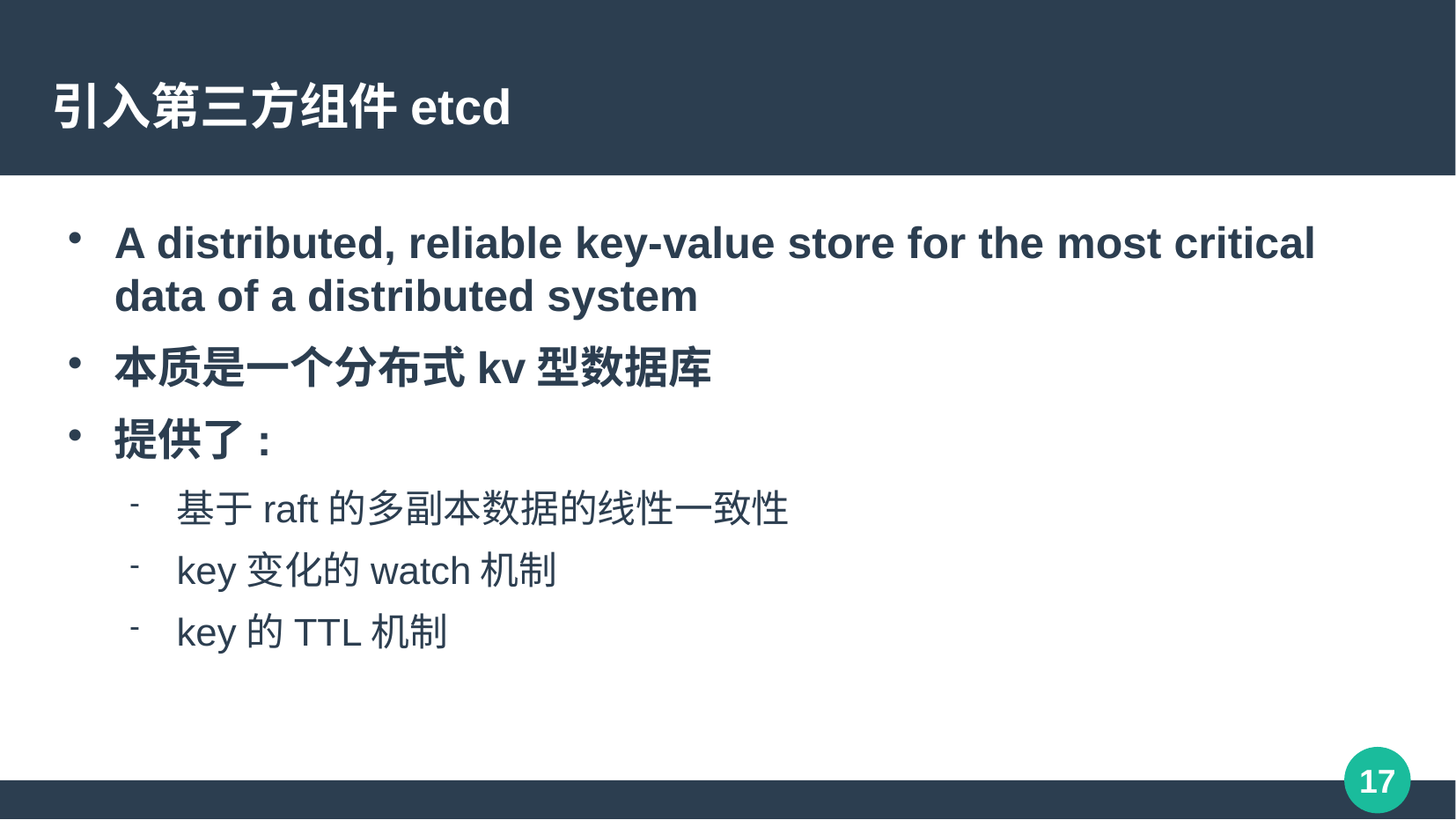

引入第三方组件etcd
A distributed, reliable key-value store for the most critical data of a distributed system
本质是一个分布式kv型数据库
提供了:
基于raft的多副本数据的线性一致性
key变化的watch机制
key的TTL机制